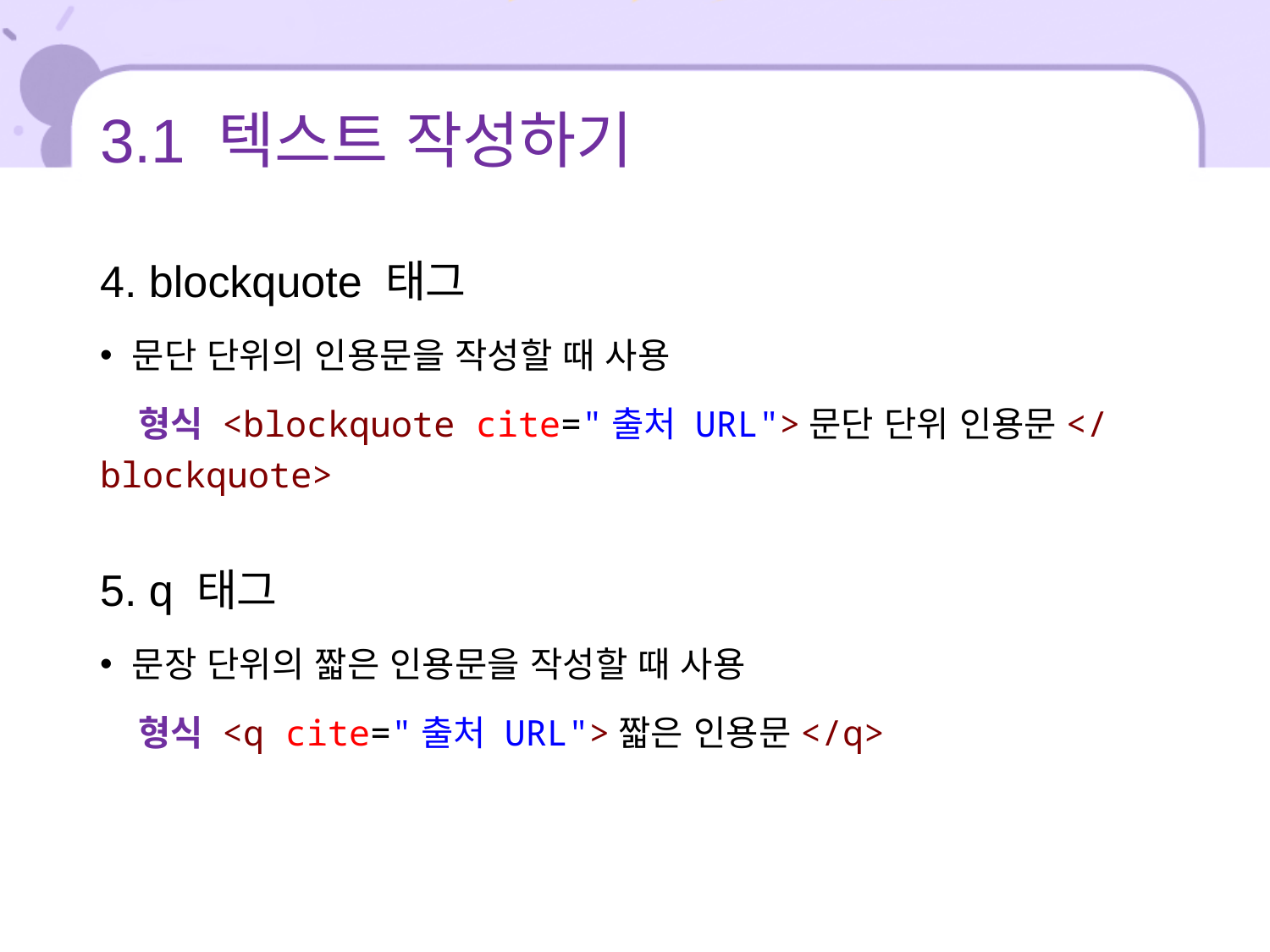

# 3.1 텍스트 작성하기
4. blockquote 태그
문단 단위의 인용문을 작성할 때 사용
   형식 <blockquote cite="출처 URL">문단 단위 인용문</blockquote>

5. q 태그
문장 단위의 짧은 인용문을 작성할 때 사용
   형식 <q cite="출처 URL">짧은 인용문</q>